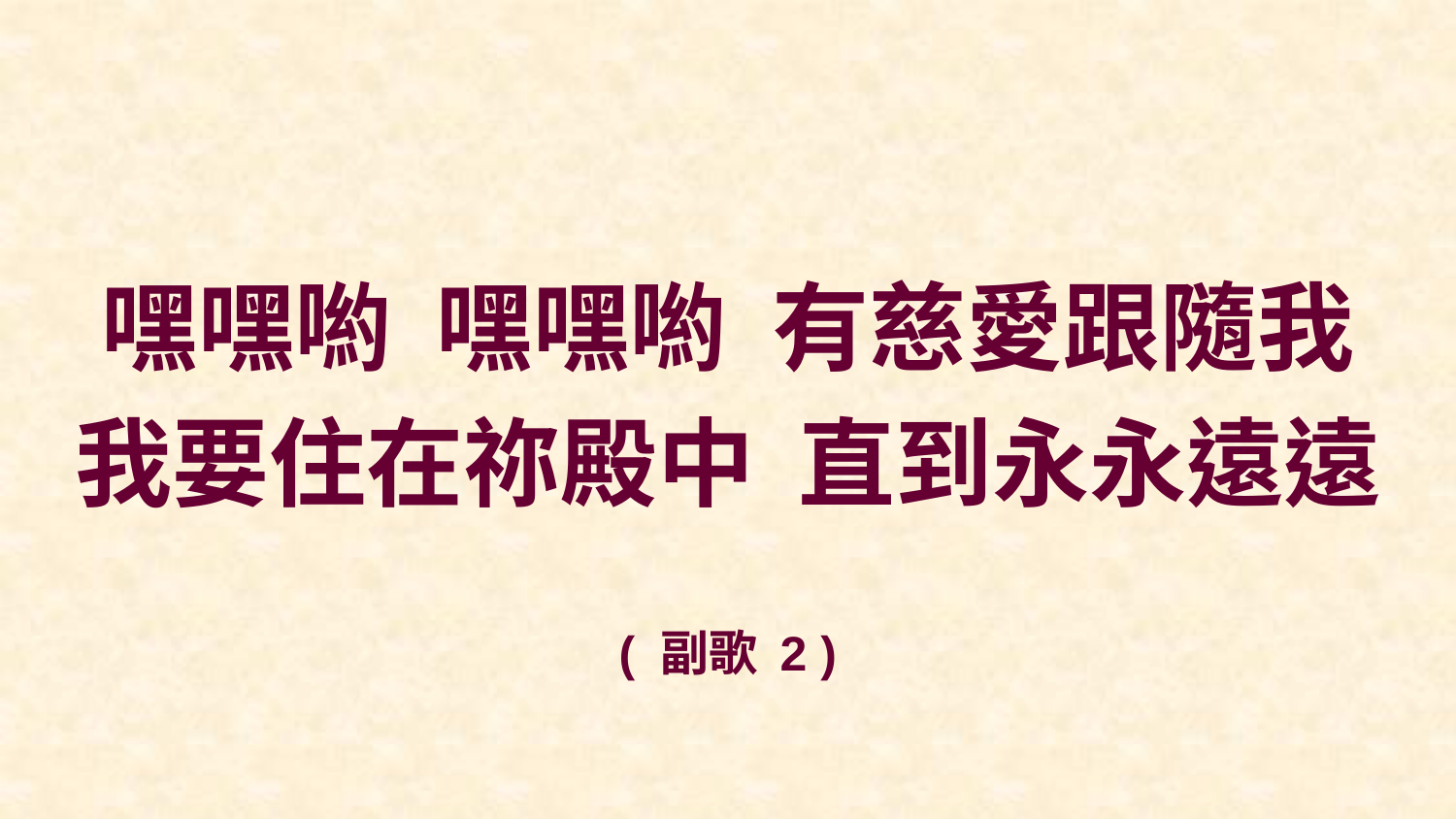

嘿嘿喲  嘿嘿喲  有慈愛跟隨我
我要住在祢殿中  直到永永遠遠
( 副歌 2 )